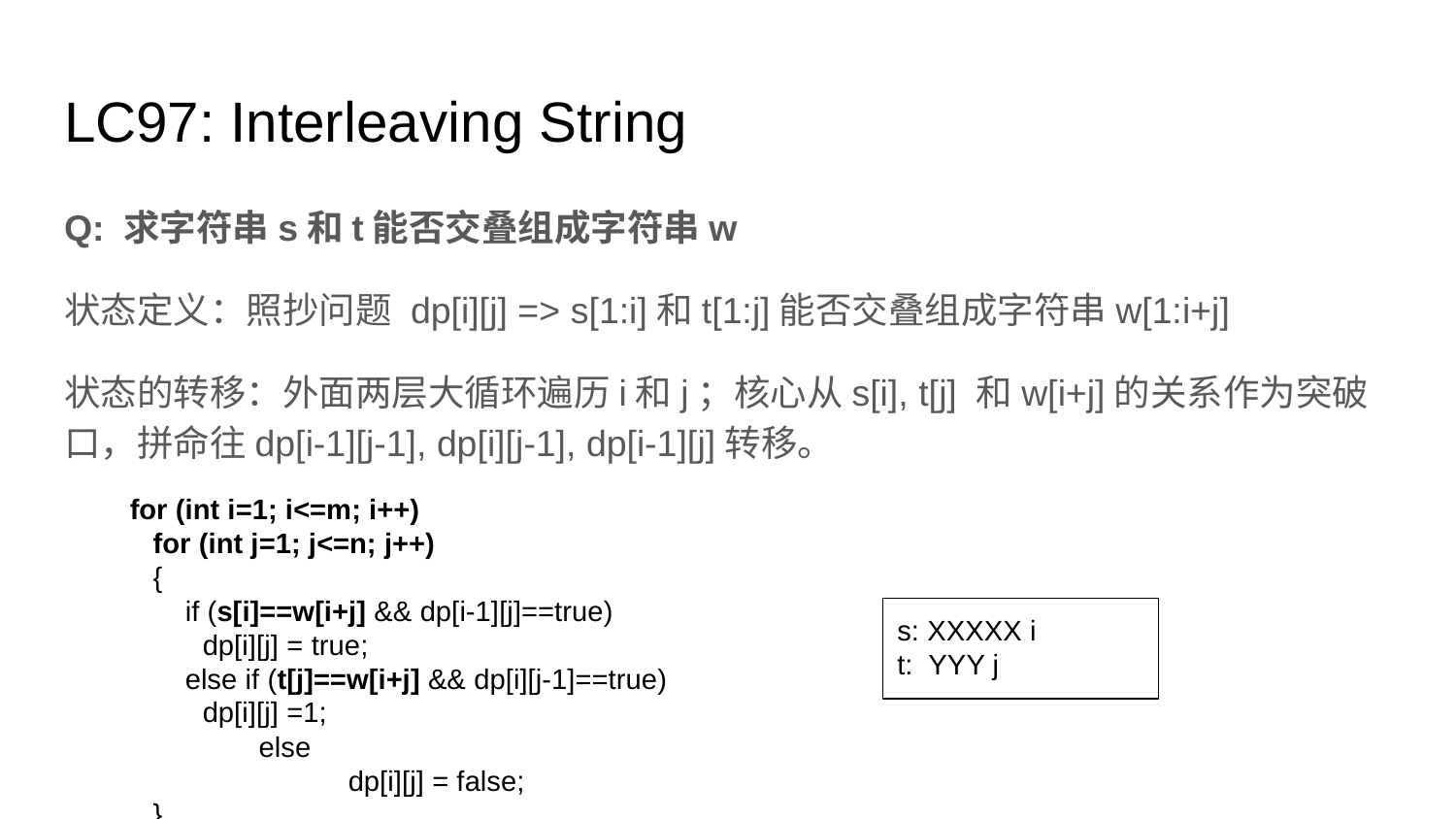

# LC97: Interleaving String

Q: 求字符串s和t能否交叠组成字符串w
状态定义：照抄问题 dp[i][j] => s[1:i]和t[1:j]能否交叠组成字符串w[1:i+j]
状态的转移：外面两层大循环遍历i和j；核心从s[i], t[j] 和w[i+j]的关系作为突破口，拼命往dp[i-1][j-1], dp[i][j-1], dp[i-1][j]转移。

for (int i=1; i<=m; i++)
            for (int j=1; j<=n; j++)
            {
                if (s[i]==w[i+j] && dp[i-1][j]==true)
                 	dp[i][j] = true;
                else if (t[j]==w[i+j] && dp[i][j-1]==true)
                 	dp[i][j] =1;
  	       else
		dp[i][j] = false;
            }
s: XXXXX i
t:  YYY j